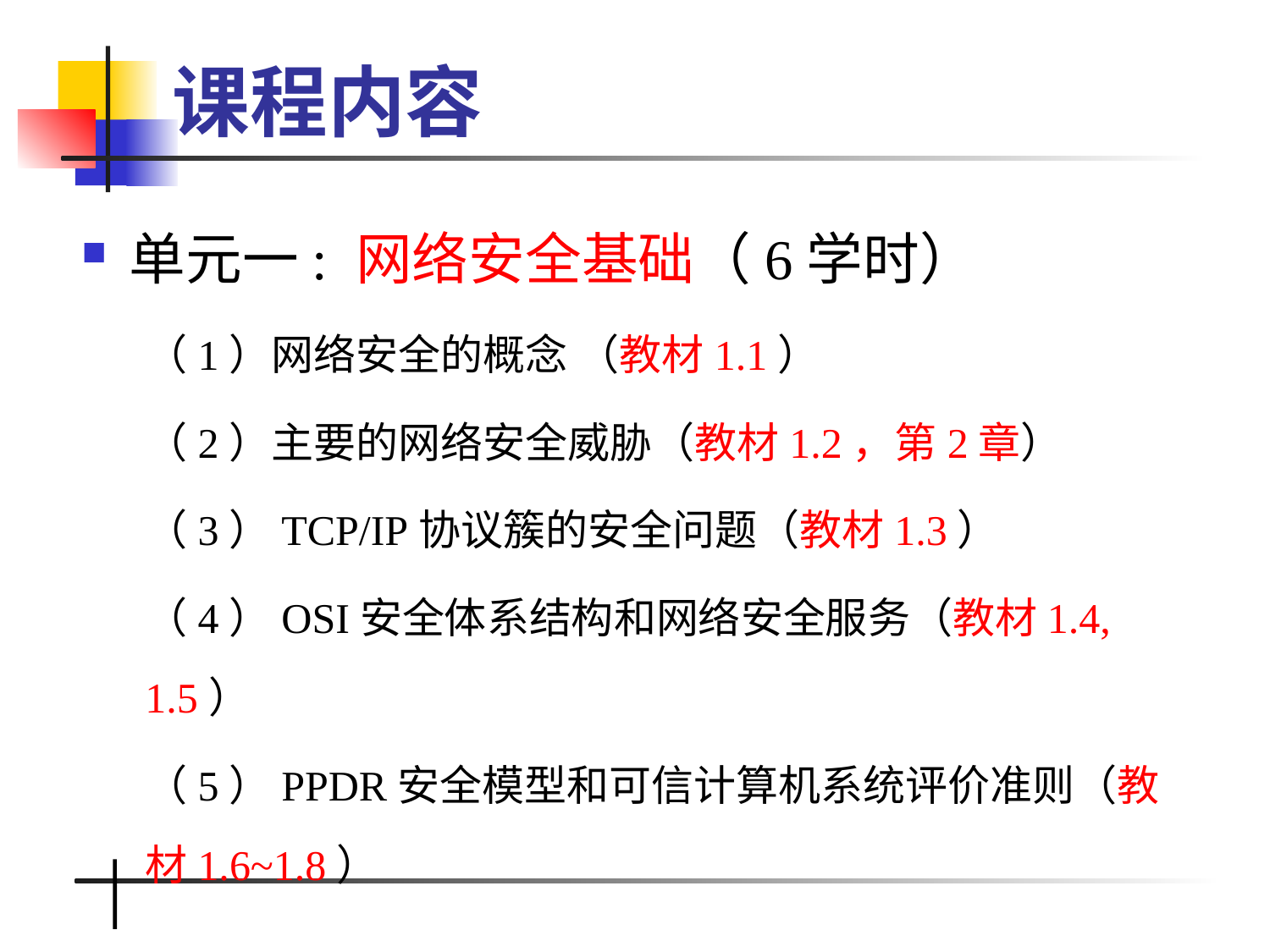

# 课程内容
单元一: 网络安全基础（6学时）
（1）网络安全的概念 （教材1.1）
（2）主要的网络安全威胁（教材1.2，第2章）
（3）TCP/IP协议簇的安全问题（教材1.3）
（4）OSI安全体系结构和网络安全服务（教材1.4, 1.5）
（5）PPDR安全模型和可信计算机系统评价准则（教材1.6~1.8）